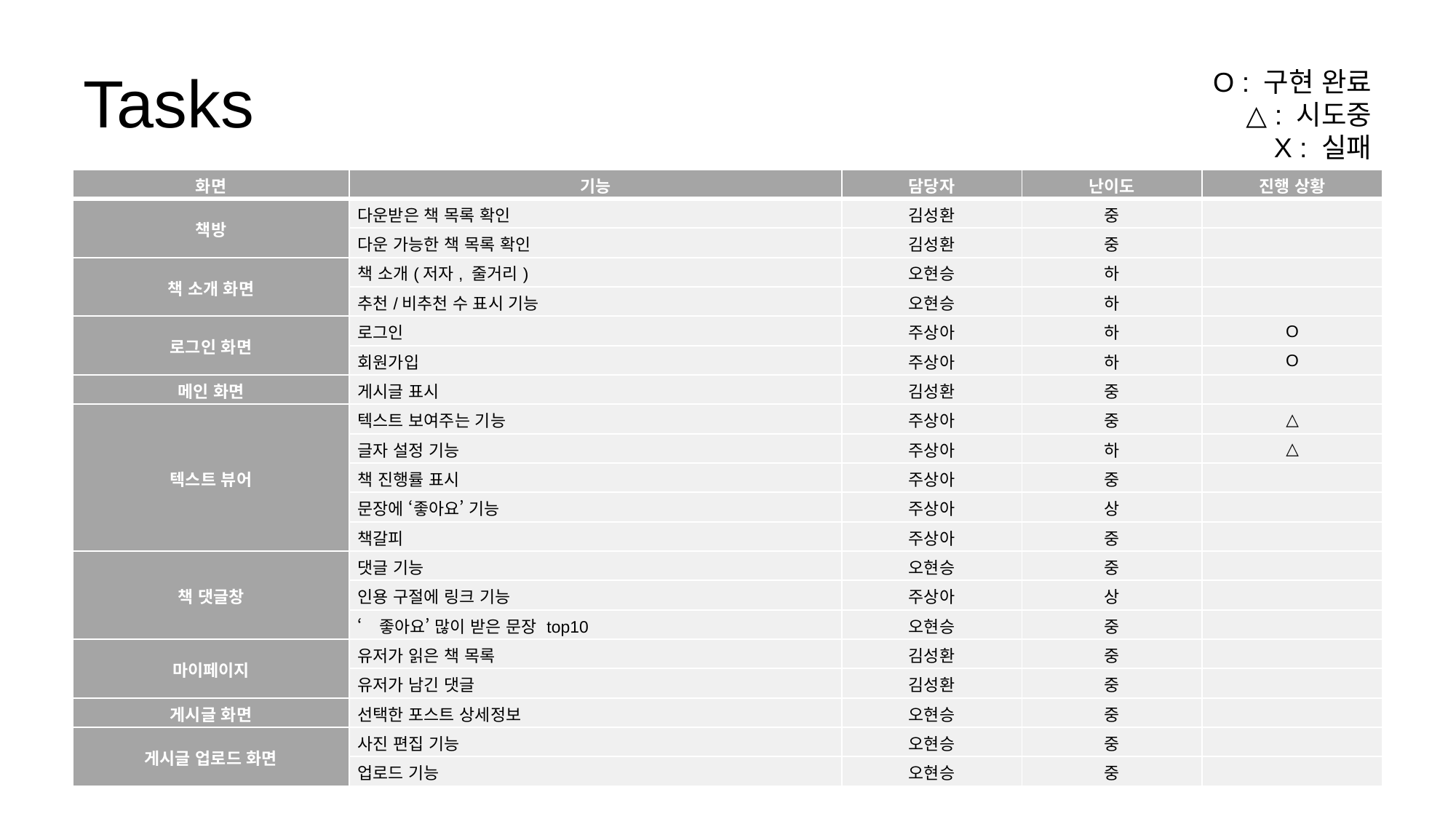

# Tasks
O : 구현 완료
△ : 시도중
X : 실패
| 화면 | 기능 | 담당자 | 난이도 | 진행 상황 |
| --- | --- | --- | --- | --- |
| 책방 | 다운받은 책 목록 확인 | 김성환 | 중 |  |
|  | 다운 가능한 책 목록 확인 | 김성환 | 중 |  |
| 책 소개 화면 | 책 소개(저자, 줄거리) | 오현승 | 하 |  |
|  | 추천/비추천 수 표시 기능 | 오현승 | 하 |  |
| 로그인 화면 | 로그인 | 주상아 | 하 | O |
|  | 회원가입 | 주상아 | 하 | O |
| 메인 화면 | 게시글 표시 | 김성환 | 중 |  |
| 텍스트 뷰어 | 텍스트 보여주는 기능 | 주상아 | 중 | △ |
|  | 글자 설정 기능 | 주상아 | 하 | △ |
|  | 책 진행률 표시 | 주상아 | 중 |  |
|  | 문장에 ‘좋아요’ 기능 | 주상아 | 상 |  |
|  | 책갈피 | 주상아 | 중 |  |
| 책 댓글창 | 댓글 기능 | 오현승 | 중 |  |
|  | 인용 구절에 링크 기능 | 주상아 | 상 |  |
|  | ‘좋아요’ 많이 받은 문장 top10 | 오현승 | 중 |  |
| 마이페이지 | 유저가 읽은 책 목록 | 김성환 | 중 |  |
|  | 유저가 남긴 댓글 | 김성환 | 중 |  |
| 게시글 화면 | 선택한 포스트 상세정보 | 오현승 | 중 |  |
| 게시글 업로드 화면 | 사진 편집 기능 | 오현승 | 중 |  |
|  | 업로드 기능 | 오현승 | 중 |  |